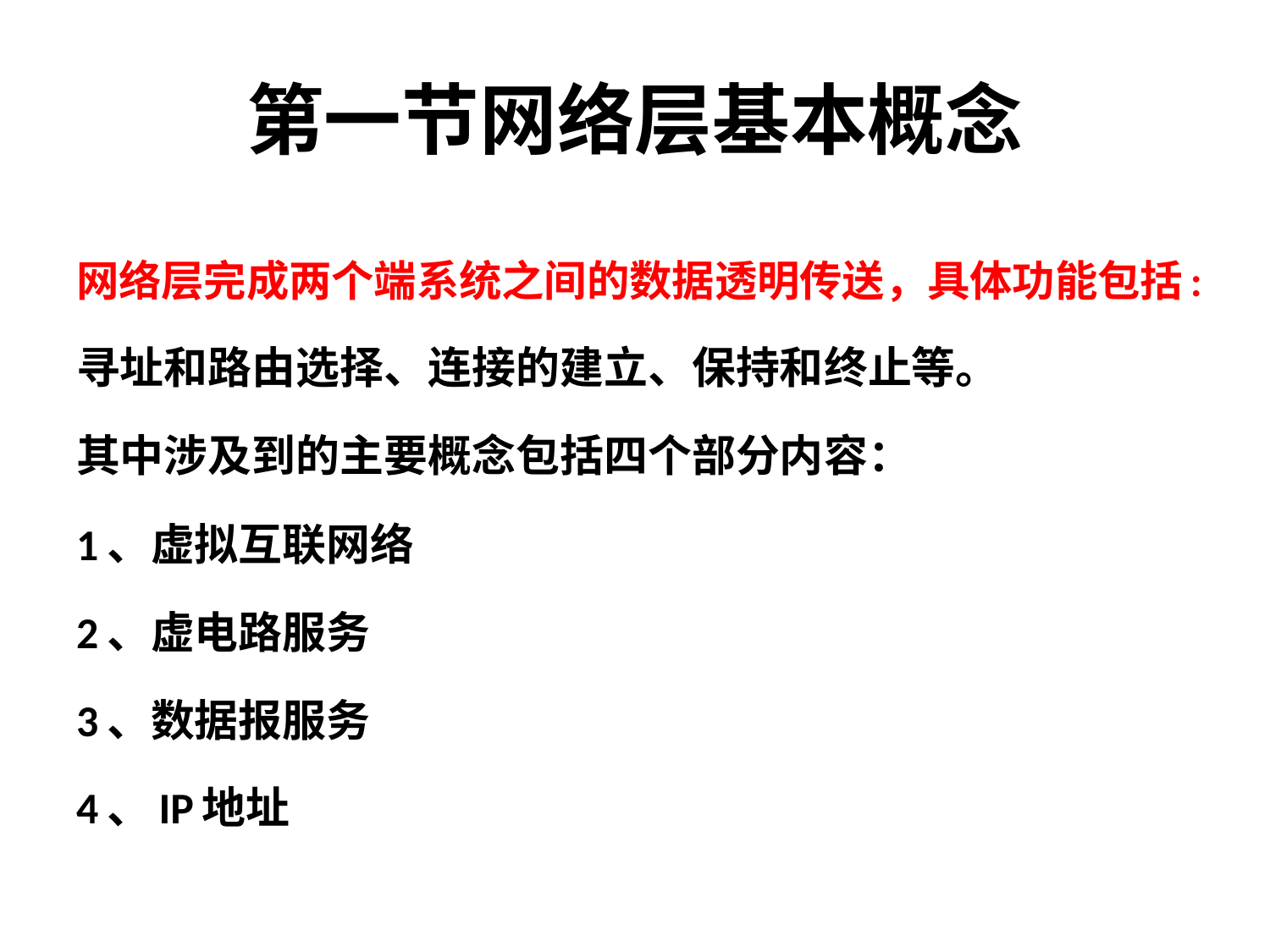

# 第一节网络层基本概念
网络层完成两个端系统之间的数据透明传送，具体功能包括:
寻址和路由选择、连接的建立、保持和终止等。
其中涉及到的主要概念包括四个部分内容：
1、虚拟互联网络
2、虚电路服务
3、数据报服务
4、IP地址